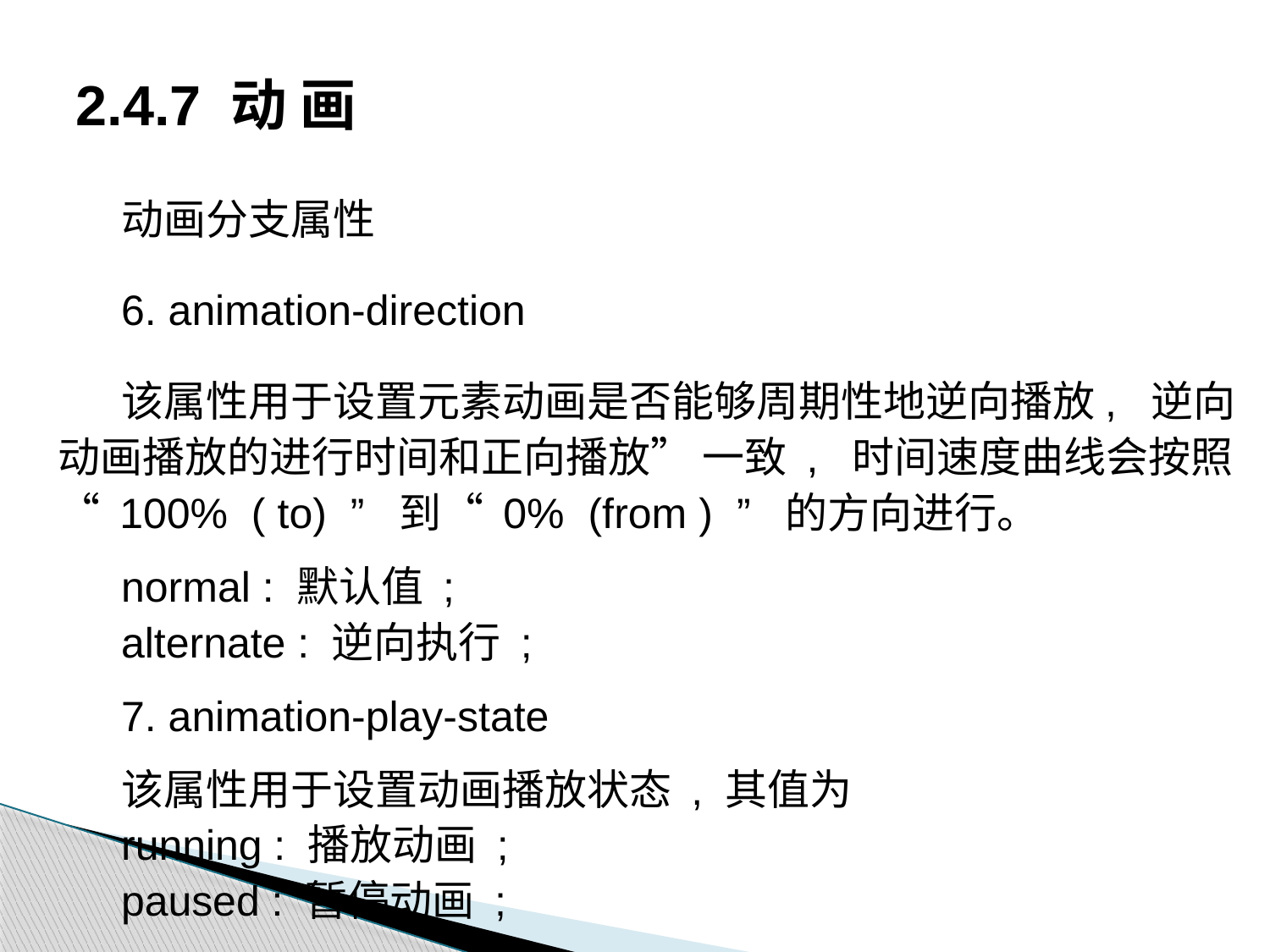

# 2.4.7 动 画
动画分支属性
6. animation-direction
该属性用于设置元素动画是否能够周期性地逆向播放,  逆向动画播放的进行时间和正向播放” 一致 ,  时间速度曲线会按照“ 100%  ( to)  ”  到“ 0%  (from )  ”  的方向进行。
normal : 默认值 ;
alternate : 逆向执行 ;
7. animation-play-state
该属性用于设置动画播放状态 , 其值为
running : 播放动画 ;
paused : 暂停动画 ;